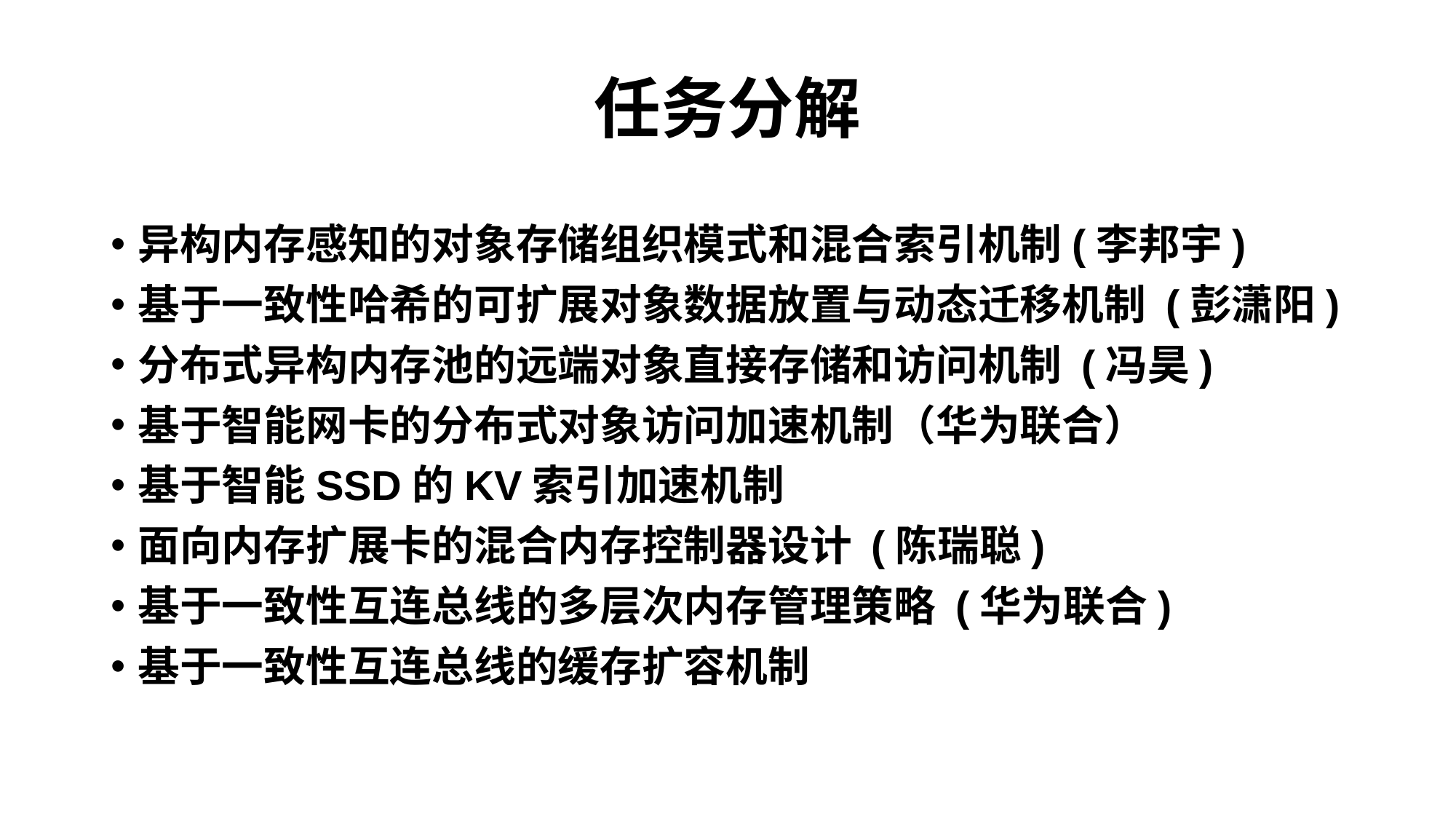

# 任务分解
异构内存感知的对象存储组织模式和混合索引机制(李邦宇)
基于一致性哈希的可扩展对象数据放置与动态迁移机制 (彭潇阳)
分布式异构内存池的远端对象直接存储和访问机制 (冯昊)
基于智能网卡的分布式对象访问加速机制（华为联合）
基于智能SSD的KV索引加速机制
面向内存扩展卡的混合内存控制器设计 (陈瑞聪)
基于一致性互连总线的多层次内存管理策略 (华为联合)
基于一致性互连总线的缓存扩容机制